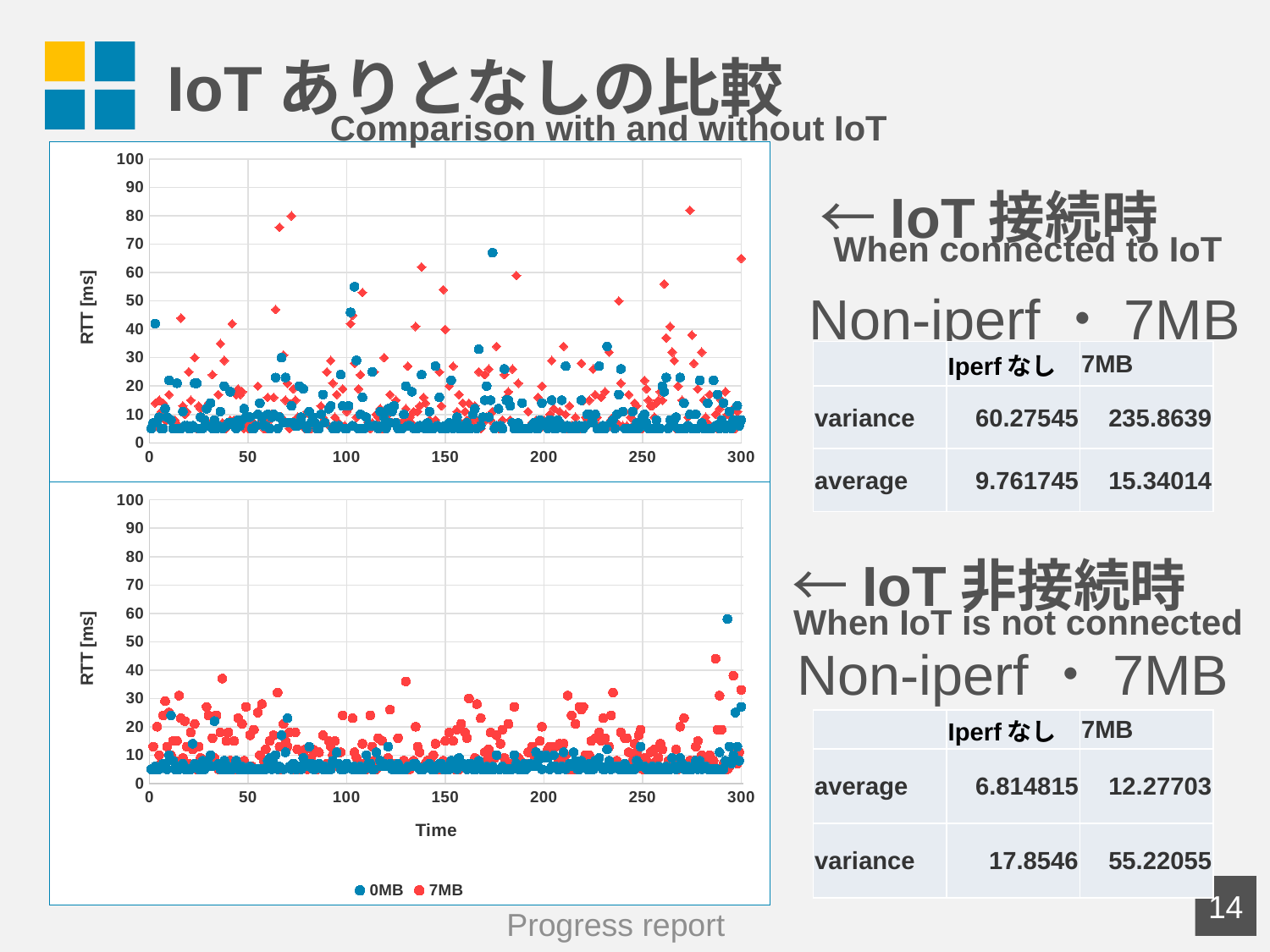

# IoTありとなしの比較
Comparison with and without IoT

### Chart

| Category | 0MB | 7MB |
|---|---|---|
　　　　　　　　　　←IoT接続時
　　　　　　　　　　　Non-iperf・7MB

　　　　　　　　　　←IoT非接続時
     　　　　　　　 　　Non-iperf・7MB
When connected to IoT
|  | Iperfなし | 7MB |
| --- | --- | --- |
| variance | 60.27545 | 235.8639 |
| average | 9.761745 | 15.34014 |

### Chart

| Category | 0MB | 7MB |
|---|---|---|
When IoT is not connected
|  | Iperfなし | 7MB |
| --- | --- | --- |
| average | 6.814815 | 12.27703 |
| variance | 17.8546 | 55.22055 |
14
Progress report